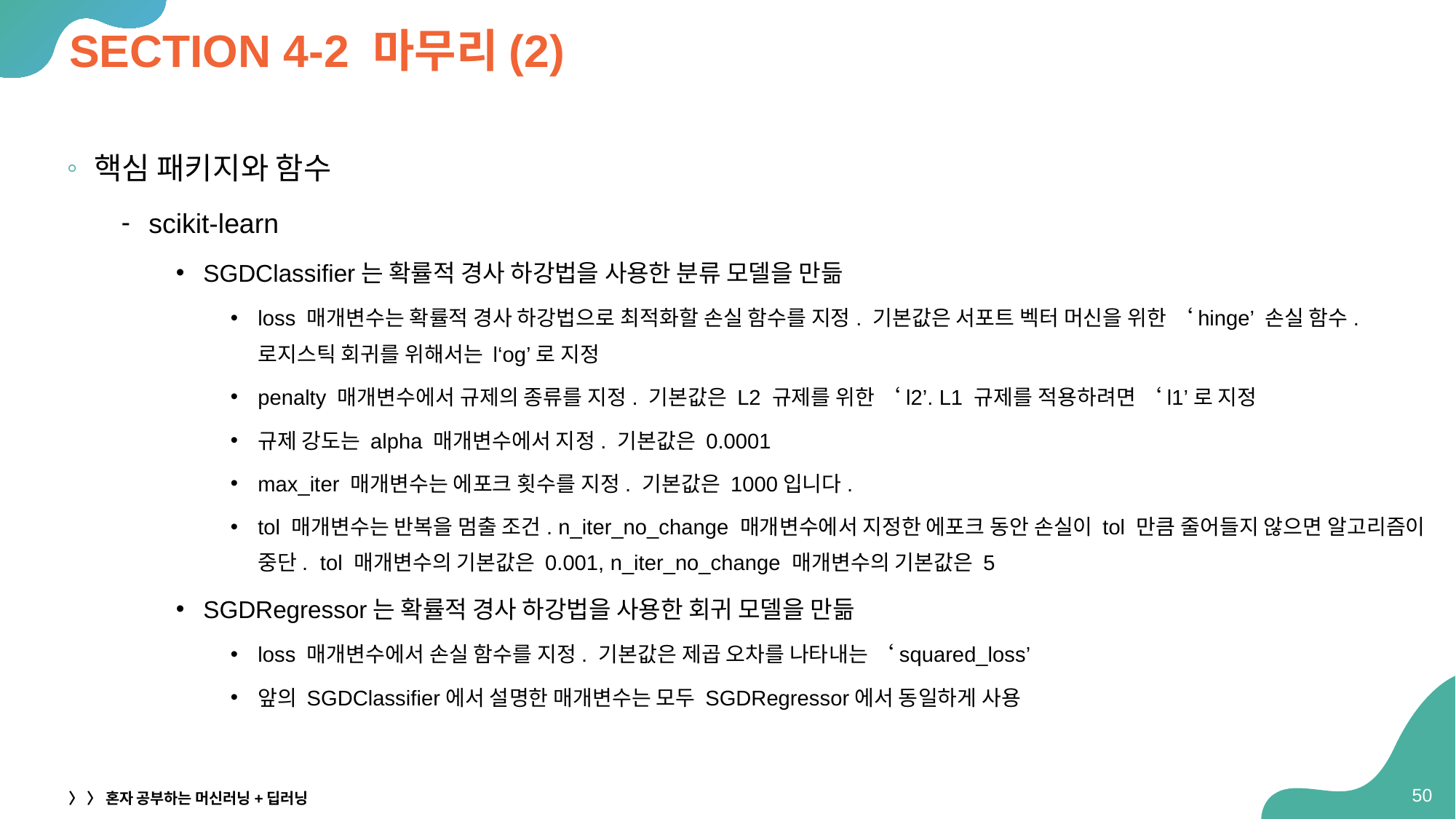

# SECTION 4-2 마무리(2)
핵심 패키지와 함수
scikit-learn
SGDClassifier는 확률적 경사 하강법을 사용한 분류 모델을 만듦
loss 매개변수는 확률적 경사 하강법으로 최적화할 손실 함수를 지정. 기본값은 서포트 벡터 머신을 위한 ‘hinge’ 손실 함수. 로지스틱 회귀를 위해서는 l‘og’로 지정
penalty 매개변수에서 규제의 종류를 지정. 기본값은 L2 규제를 위한 ‘l2’. L1 규제를 적용하려면 ‘l1’로 지정
규제 강도는 alpha 매개변수에서 지정. 기본값은 0.0001
max_iter 매개변수는 에포크 횟수를 지정. 기본값은 1000입니다.
tol 매개변수는 반복을 멈출 조건. n_iter_no_change 매개변수에서 지정한 에포크 동안 손실이 tol 만큼 줄어들지 않으면 알고리즘이 중단.  tol 매개변수의 기본값은 0.001, n_iter_no_change 매개변수의 기본값은 5
SGDRegressor는 확률적 경사 하강법을 사용한 회귀 모델을 만듦
loss 매개변수에서 손실 함수를 지정. 기본값은 제곱 오차를 나타내는 ‘squared_loss’
앞의 SGDClassifier에서 설명한 매개변수는 모두 SGDRegressor에서 동일하게 사용
50
〉 〉 혼자 공부하는 머신러닝+딥러닝